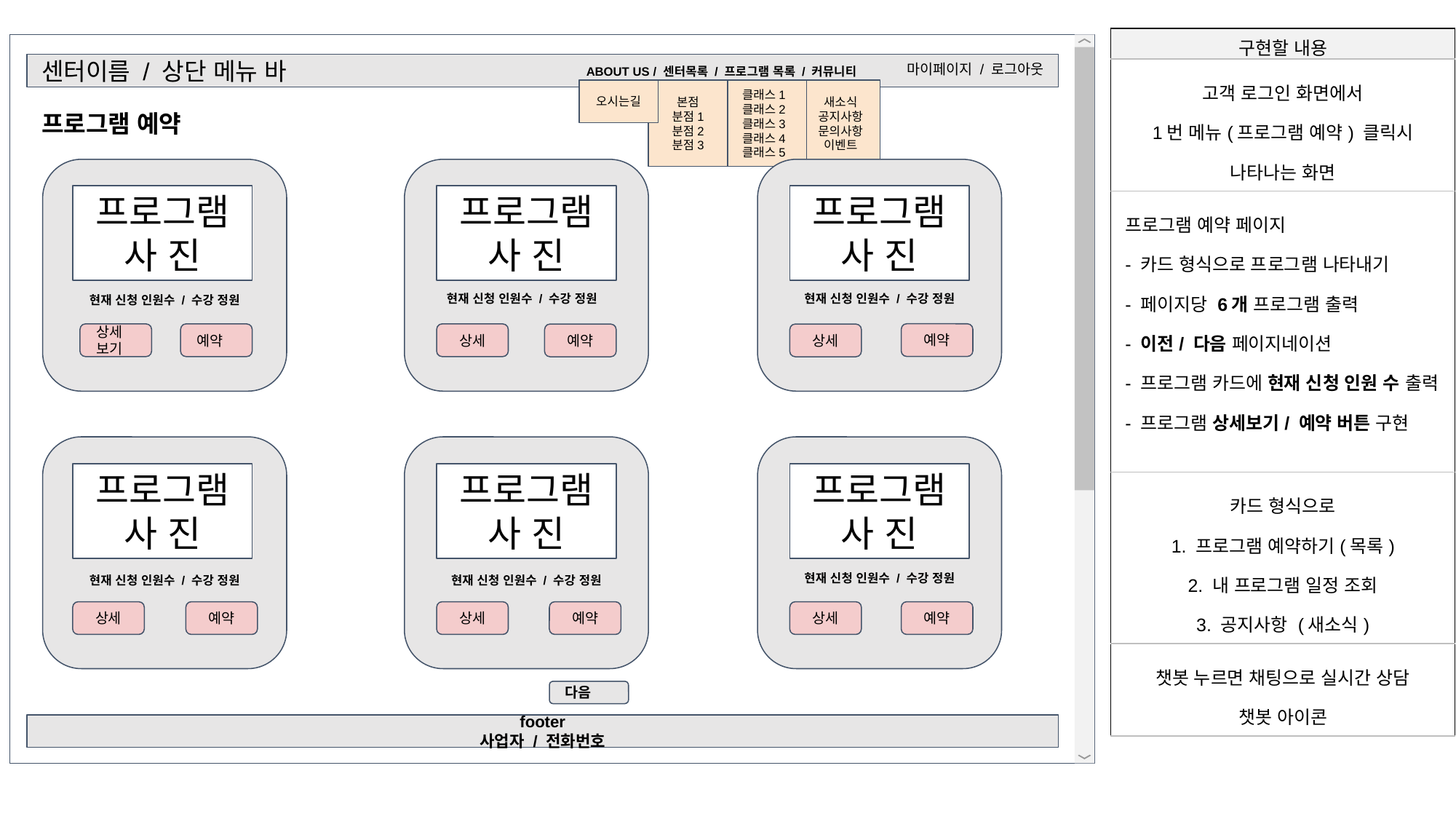

| 구현할 내용 |  |
| --- | --- |
| 고객 로그인 화면에서 1번 메뉴(프로그램 예약) 클릭시 나타나는 화면 |  |
| 프로그램 예약 페이지 - 카드 형식으로 프로그램 나타내기 - 페이지당 6개 프로그램 출력 - 이전/ 다음 페이지네이션 - 프로그램 카드에 현재 신청 인원 수 출력 - 프로그램 상세보기/ 예약 버튼 구현 |  |
| 카드 형식으로 1. 프로그램 예약하기(목록) 2. 내 프로그램 일정 조회 3. 공지사항 (새소식) |  |
| 챗봇 누르면 채팅으로 실시간 상담 챗봇 아이콘 |  |

ABOUT US / 센터목록 / 프로그램 목록 / 커뮤니티
마이페이지 / 로그아웃
센터이름 / 상단 메뉴 바
오시는길
본점
분점1
분점2
분점3
클래스1
클래스2
클래스3
클래스4
클래스5
새소식
공지사항
문의사항
이벤트
프로그램 예약

프로그램
사 진
프로그램
사 진
프로그램
사 진
현재 신청 인원수 / 수강 정원
현재 신청 인원수 / 수강 정원
현재 신청 인원수 / 수강 정원
예약
상세보기
예약
상세
예약
상세

프로그램
사 진
프로그램
사 진
프로그램
사 진
현재 신청 인원수 / 수강 정원
현재 신청 인원수 / 수강 정원
현재 신청 인원수 / 수강 정원
상세
예약
상세
예약
상세
예약
다음
footer
사업자 / 전화번호